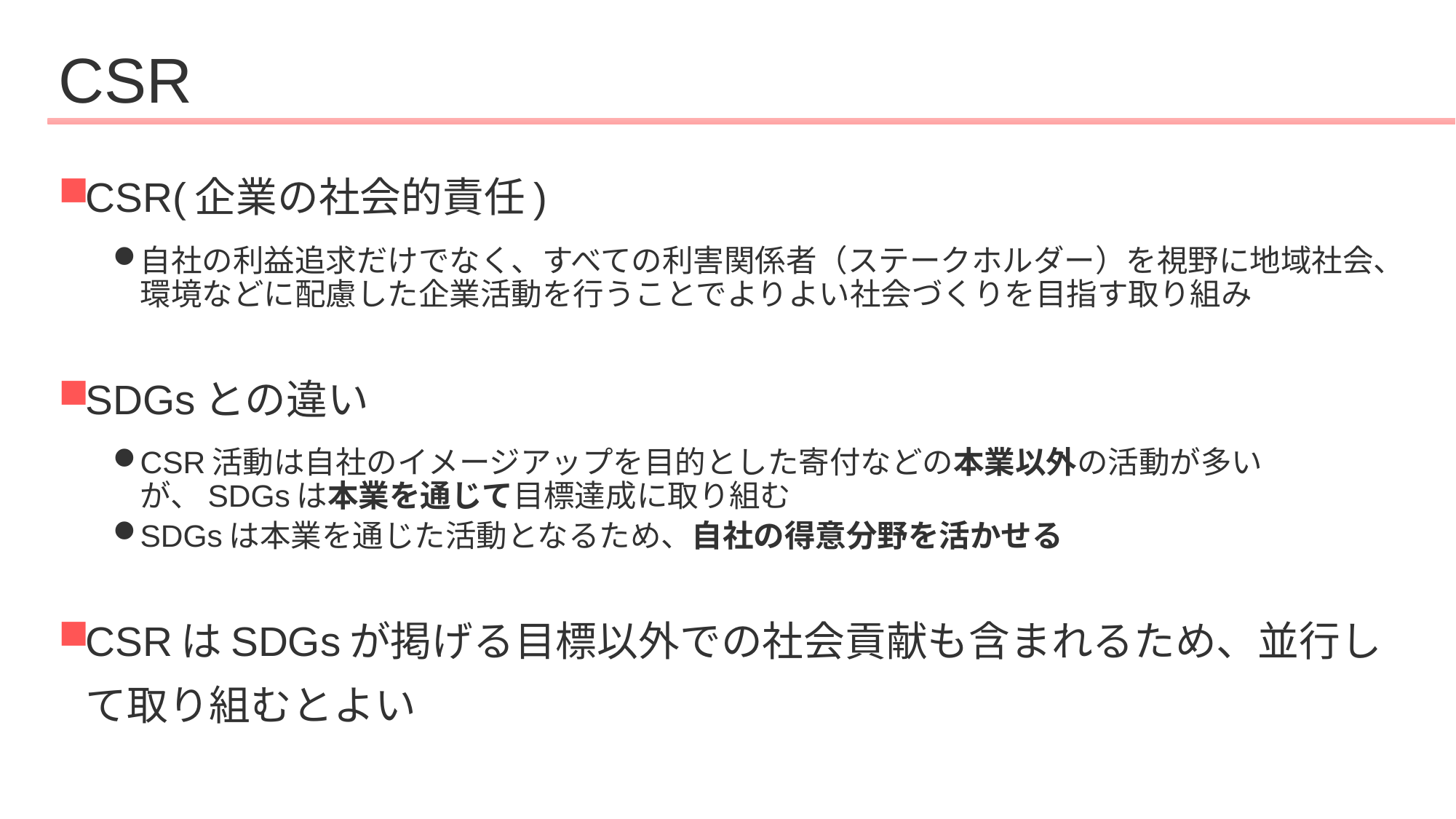

# CSR
CSR(企業の社会的責任)
自社の利益追求だけでなく、すべての利害関係者（ステークホルダー）を視野に地域社会、環境などに配慮した企業活動を行うことでよりよい社会づくりを目指す取り組み
SDGsとの違い
CSR活動は自社のイメージアップを目的とした寄付などの本業以外の活動が多いが、SDGsは本業を通じて目標達成に取り組む
SDGsは本業を通じた活動となるため、自社の得意分野を活かせる
CSRはSDGsが掲げる目標以外での社会貢献も含まれるため、並行して取り組むとよい
123